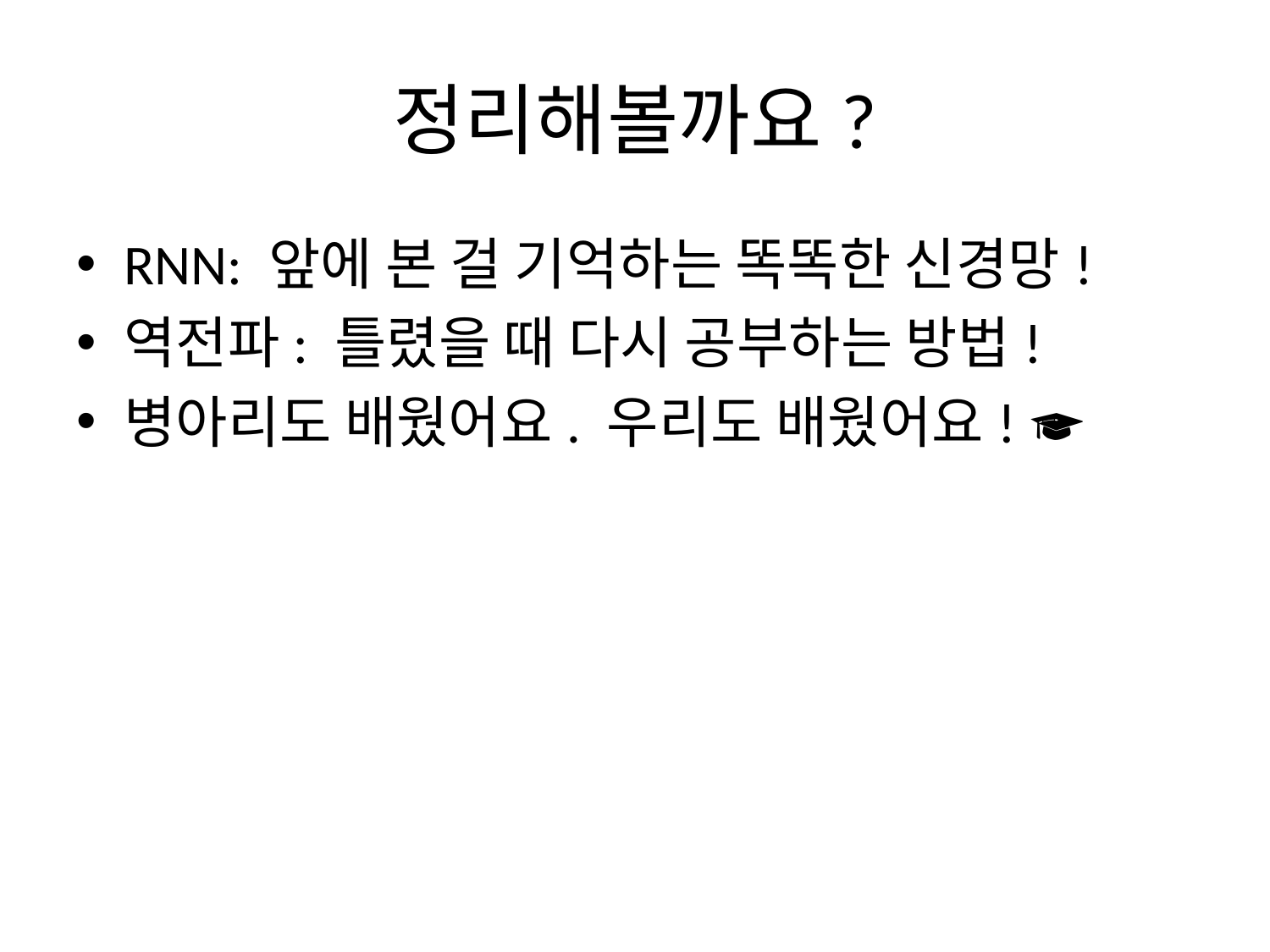

# 정리해볼까요?
RNN: 앞에 본 걸 기억하는 똑똑한 신경망!
역전파: 틀렸을 때 다시 공부하는 방법!
병아리도 배웠어요. 우리도 배웠어요! 🎓